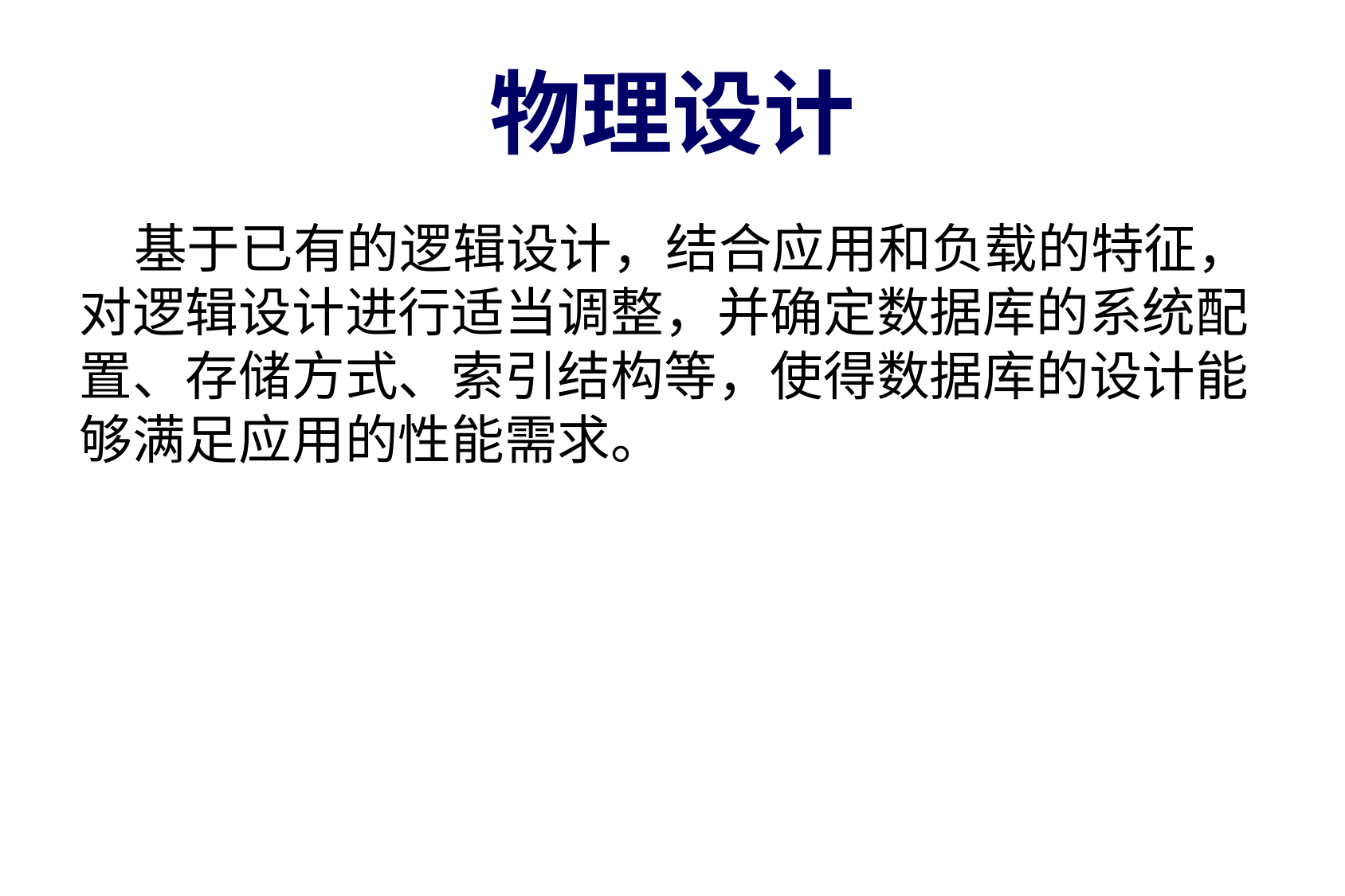

# 物理设计
基于已有的逻辑设计，结合应用和负载的特征，对逻辑设计进行适当调整，并确定数据库的系统配置、存储方式、索引结构等，使得数据库的设计能够满足应用的性能需求。